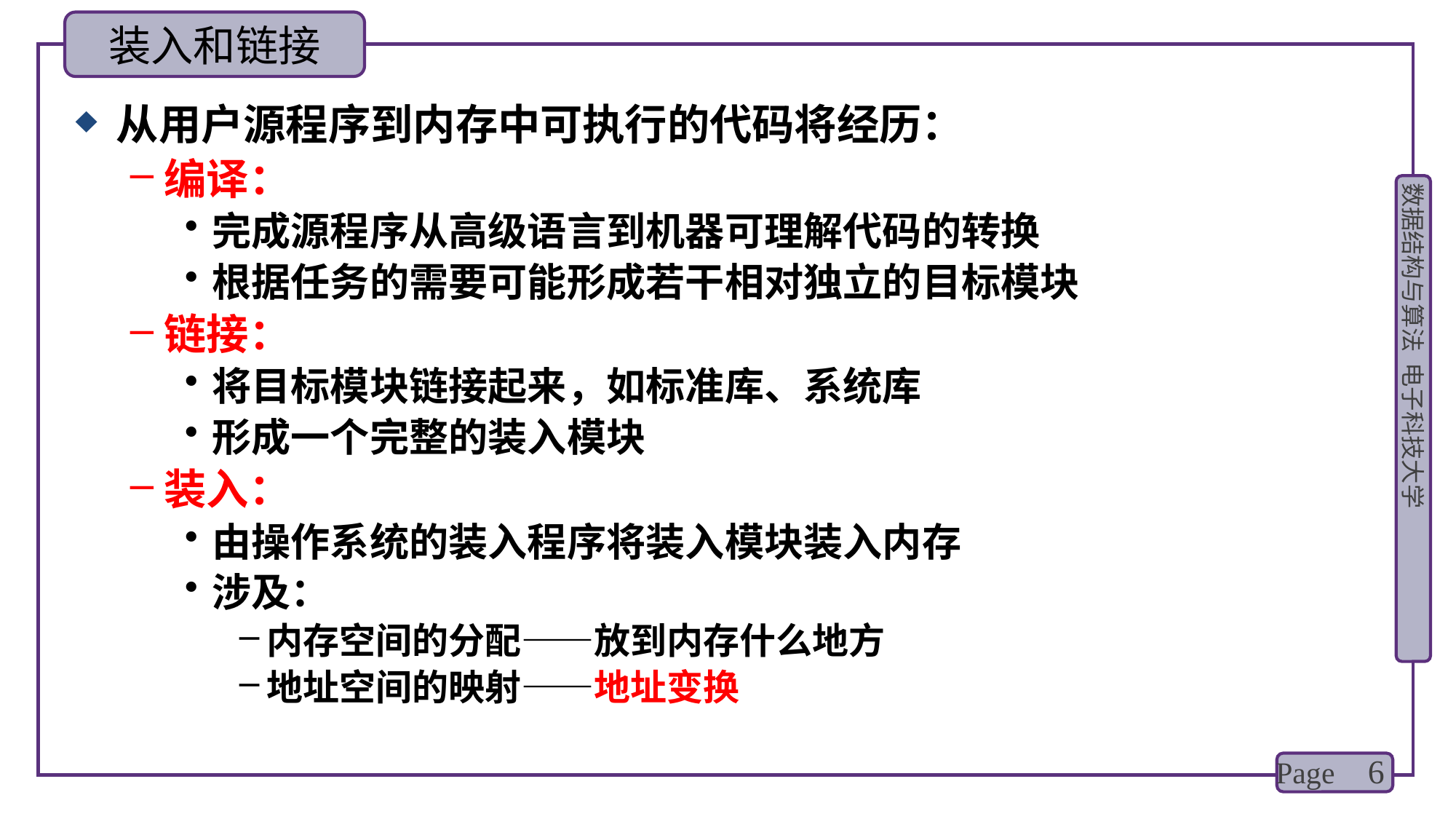

装入和链接
从用户源程序到内存中可执行的代码将经历：
编译：
完成源程序从高级语言到机器可理解代码的转换
根据任务的需要可能形成若干相对独立的目标模块
链接：
将目标模块链接起来，如标准库、系统库
形成一个完整的装入模块
装入：
由操作系统的装入程序将装入模块装入内存
涉及：
内存空间的分配——放到内存什么地方
地址空间的映射——地址变换